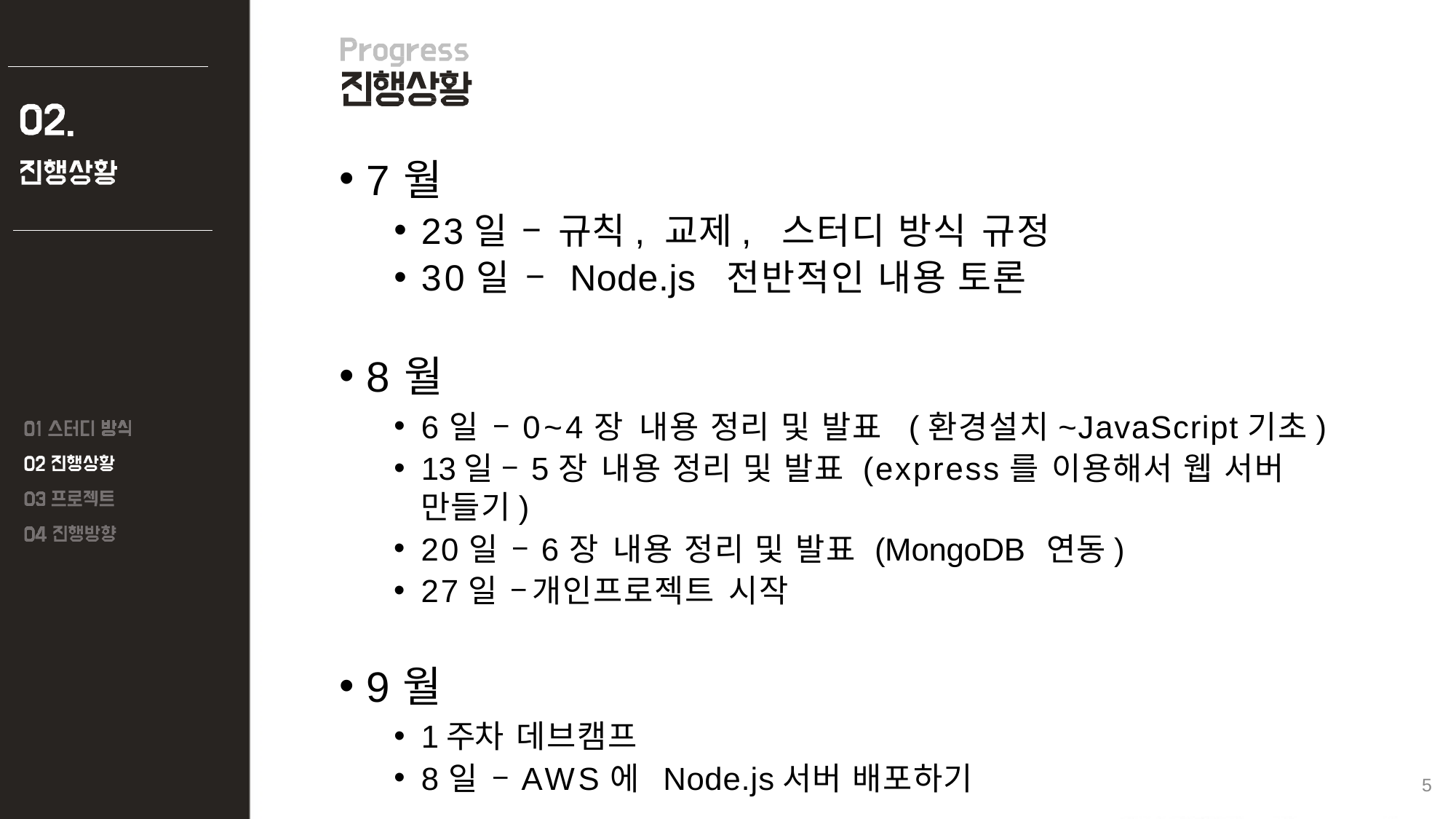

7월
23일 –   규칙, 교제,  스터디 방식 규정
30일 –  Node.js  전반적인 내용 토론

8월
6일 – 0~4장 내용 정리 및 발표 (환경설치~JavaScript기초)
13일 – 5장 내용 정리 및 발표 (express를 이용해서 웹 서버 만들기)
20일 – 6장 내용 정리 및 발표 (MongoDB 연동)
27일 – 개인프로젝트 시작

9월
1주차 데브캠프
8일 – AWS에 Node.js서버 배포하기

5